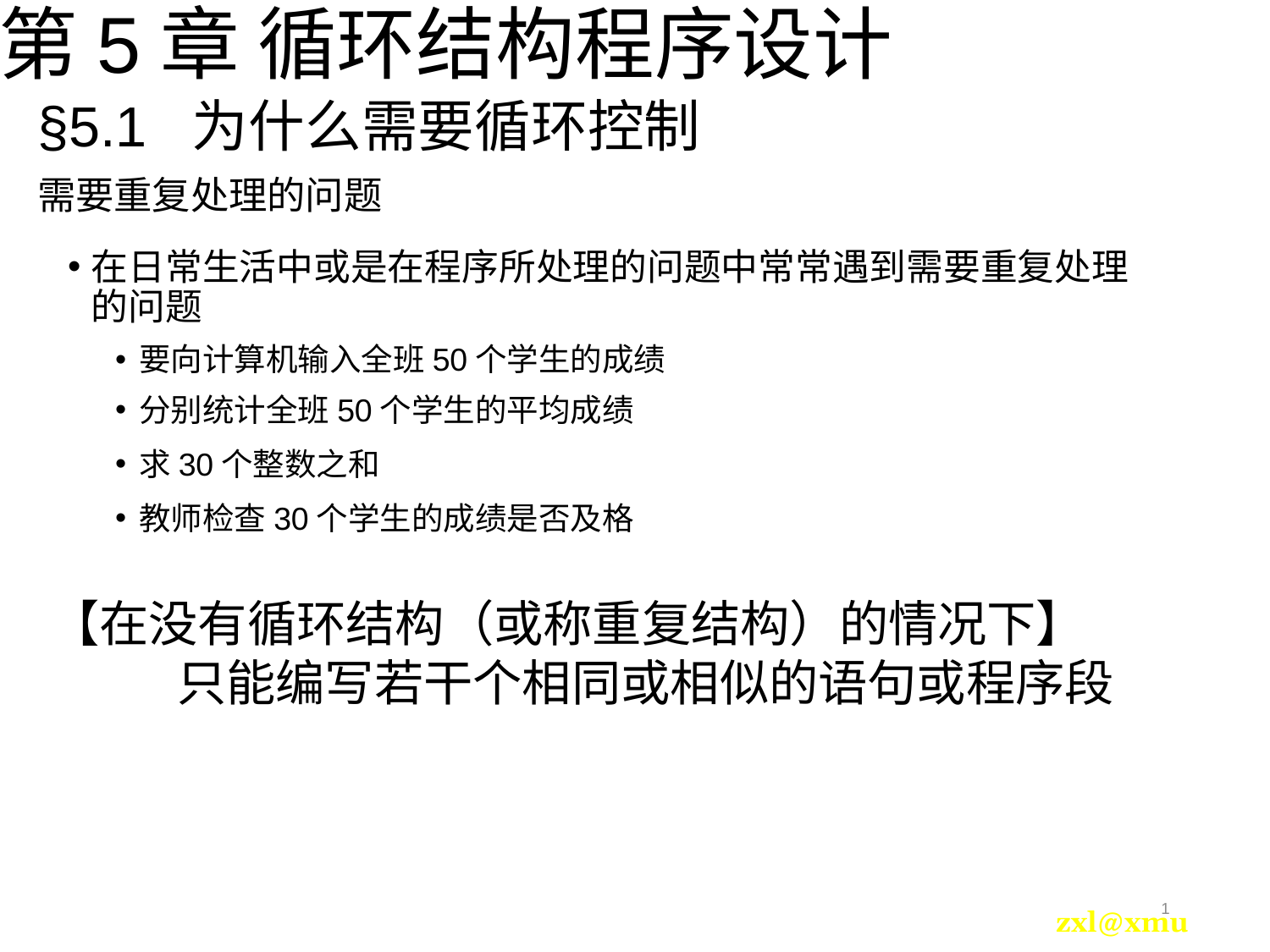

第5章 循环结构程序设计
§5.1  为什么需要循环控制
# 需要重复处理的问题
在日常生活中或是在程序所处理的问题中常常遇到需要重复处理的问题
要向计算机输入全班50个学生的成绩
分别统计全班50个学生的平均成绩
求30个整数之和
教师检查30个学生的成绩是否及格
【在没有循环结构（或称重复结构）的情况下】
	只能编写若干个相同或相似的语句或程序段
1